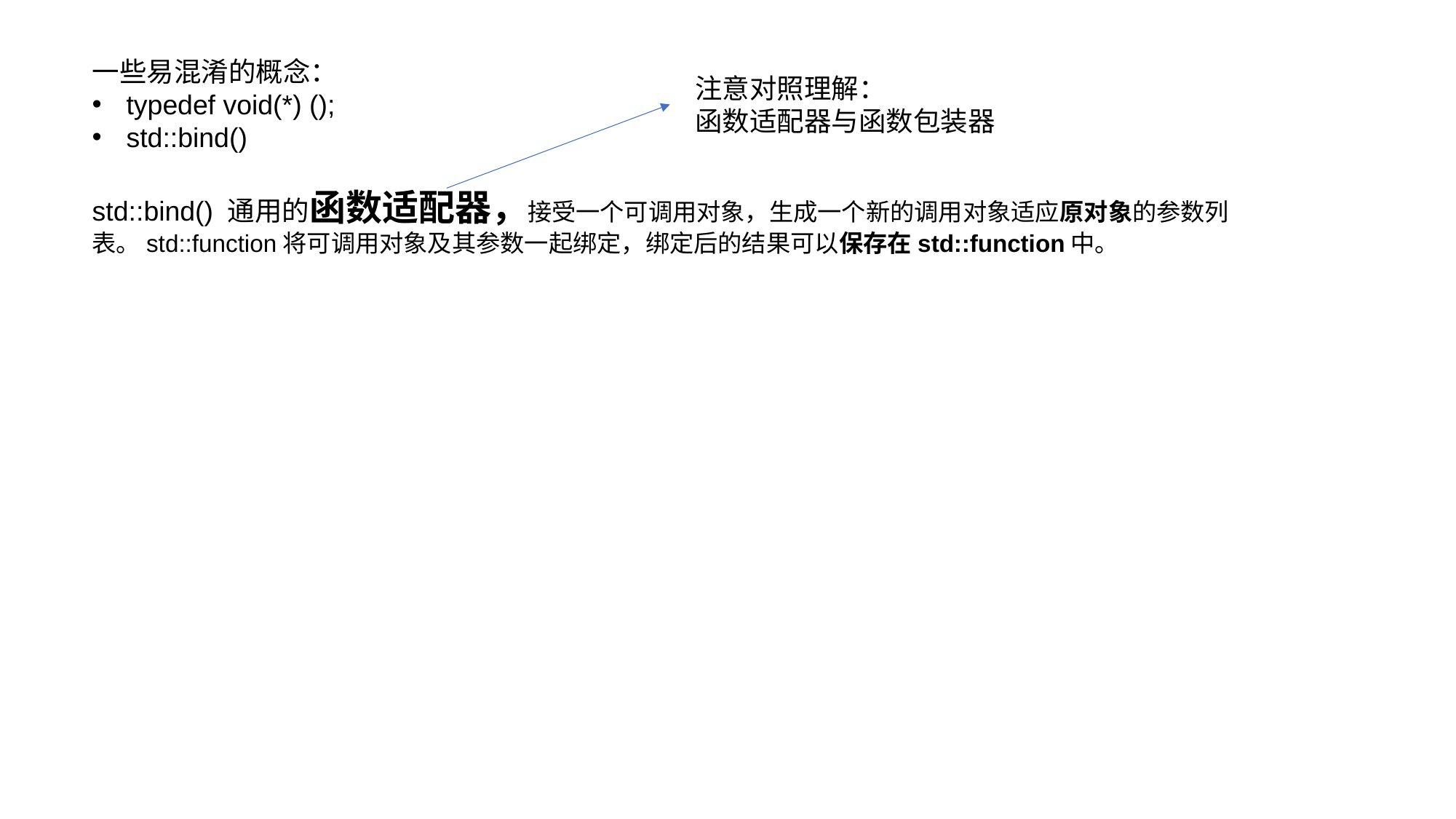

一些易混淆的概念：
typedef void(*) ();
std::bind()
注意对照理解：
函数适配器与函数包装器
std::bind() 通用的函数适配器，接受一个可调用对象，生成一个新的调用对象适应原对象的参数列表。std::function将可调用对象及其参数一起绑定，绑定后的结果可以保存在std::function中。